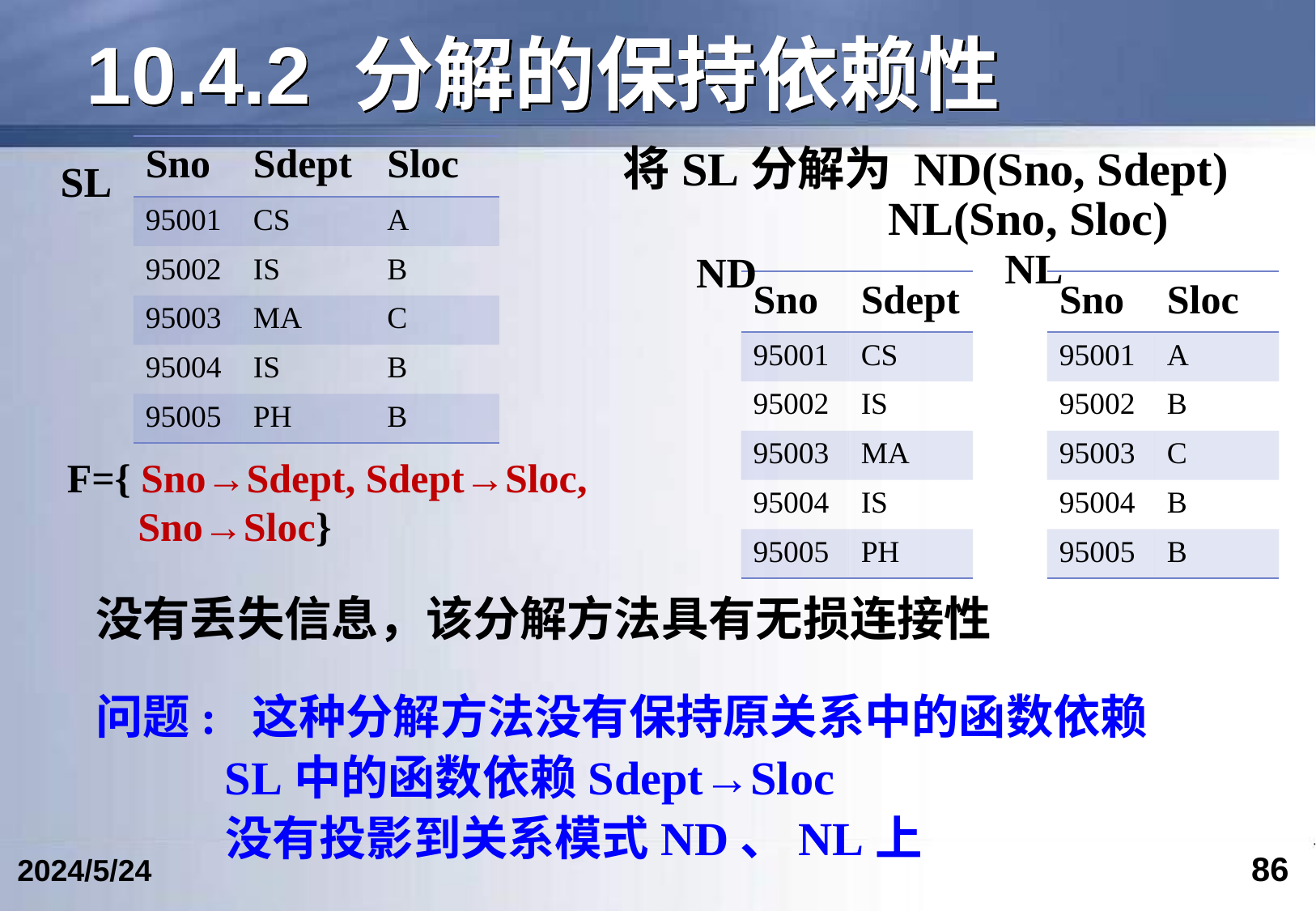

# 10.4.2 分解的保持依赖性
| Sno | Sdept | Sloc |
| --- | --- | --- |
| 95001 | CS | A |
| 95002 | IS | B |
| 95003 | MA | C |
| 95004 | IS | B |
| 95005 | PH | B |
SL
将SL分解为 ND(Sno, Sdept)
                           NL(Sno, Sloc)
NL
ND
| Sno | Sdept |
| --- | --- |
| 95001 | CS |
| 95002 | IS |
| 95003 | MA |
| 95004 | IS |
| 95005 | PH |
| Sno | Sloc |
| --- | --- |
| 95001 | A |
| 95002 | B |
| 95003 | C |
| 95004 | B |
| 95005 | B |
F={ Sno→Sdept, Sdept→Sloc,
       Sno→Sloc}
没有丢失信息，该分解方法具有无损连接性

问题:  这种分解方法没有保持原关系中的函数依赖
           SL中的函数依赖Sdept→Sloc
           没有投影到关系模式ND、NL上
86
2024/5/24